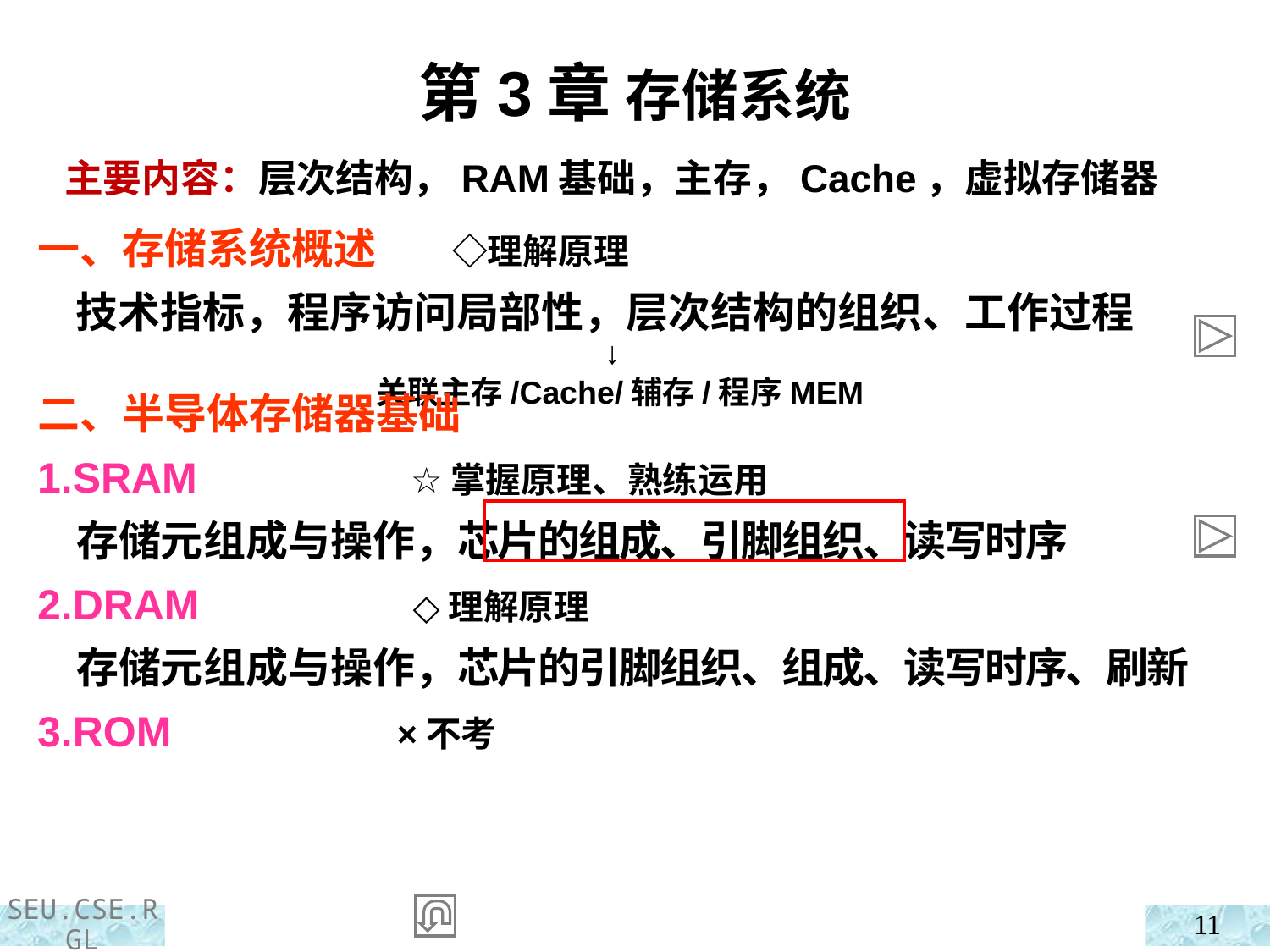

第3章 存储系统
  主要内容：层次结构，RAM基础，主存，Cache，虚拟存储器
一、存储系统概述        ◇理解原理
   技术指标，程序访问局部性，层次结构的组织、工作过程
                                                                ↓
                                              关联主存/Cache/辅存/程序MEM

二、半导体存储器基础
1.SRAM                  ☆掌握原理、熟练运用
   存储元组成与操作，芯片的组成、引脚组织、读写时序
2.DRAM                  ◇理解原理
   存储元组成与操作，芯片的引脚组织、组成、读写时序、刷新
3.ROM                   ×不考

11